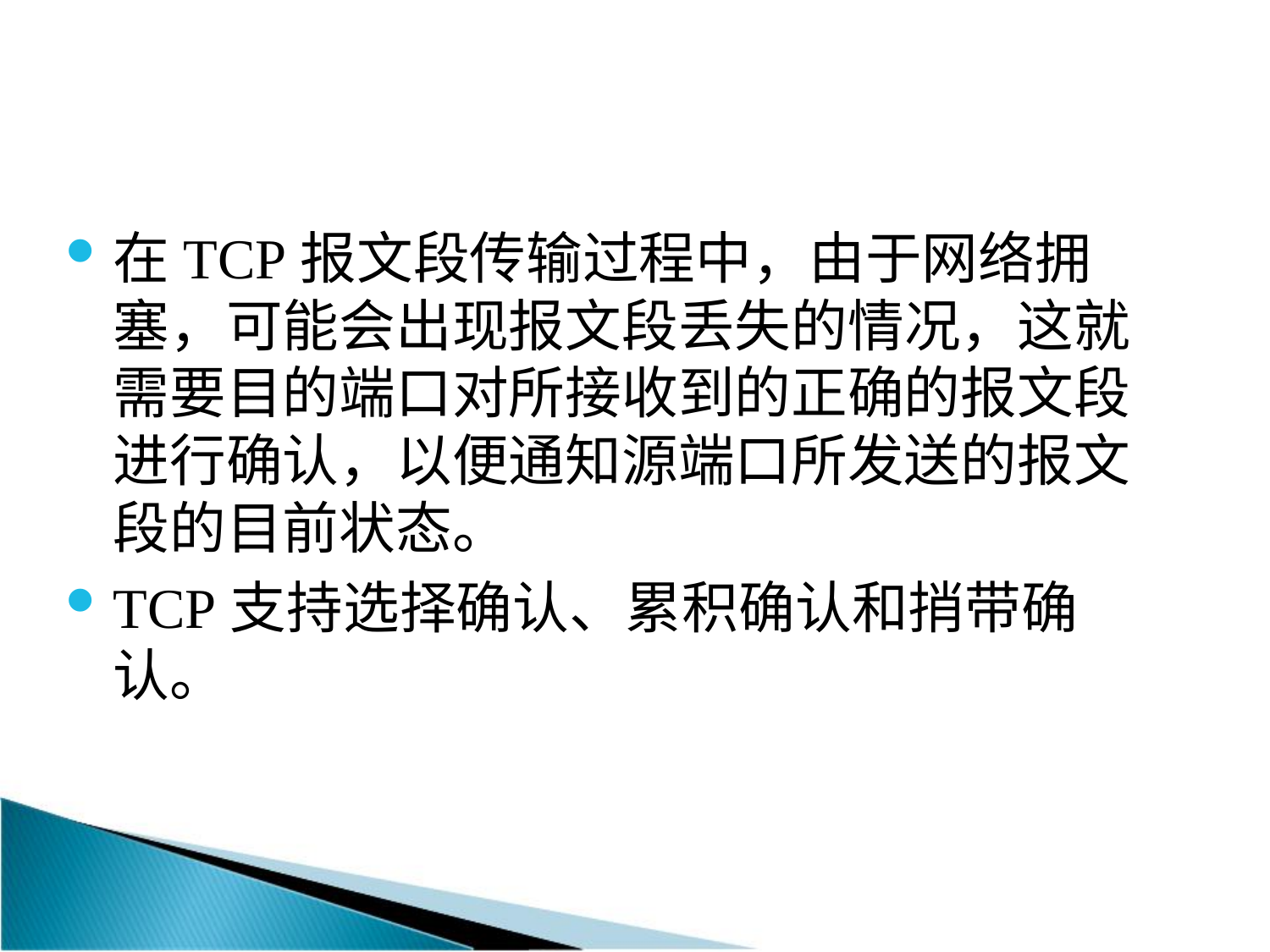

#
在TCP报文段传输过程中，由于网络拥塞，可能会出现报文段丢失的情况，这就需要目的端口对所接收到的正确的报文段进行确认，以便通知源端口所发送的报文段的目前状态。
TCP支持选择确认、累积确认和捎带确认。